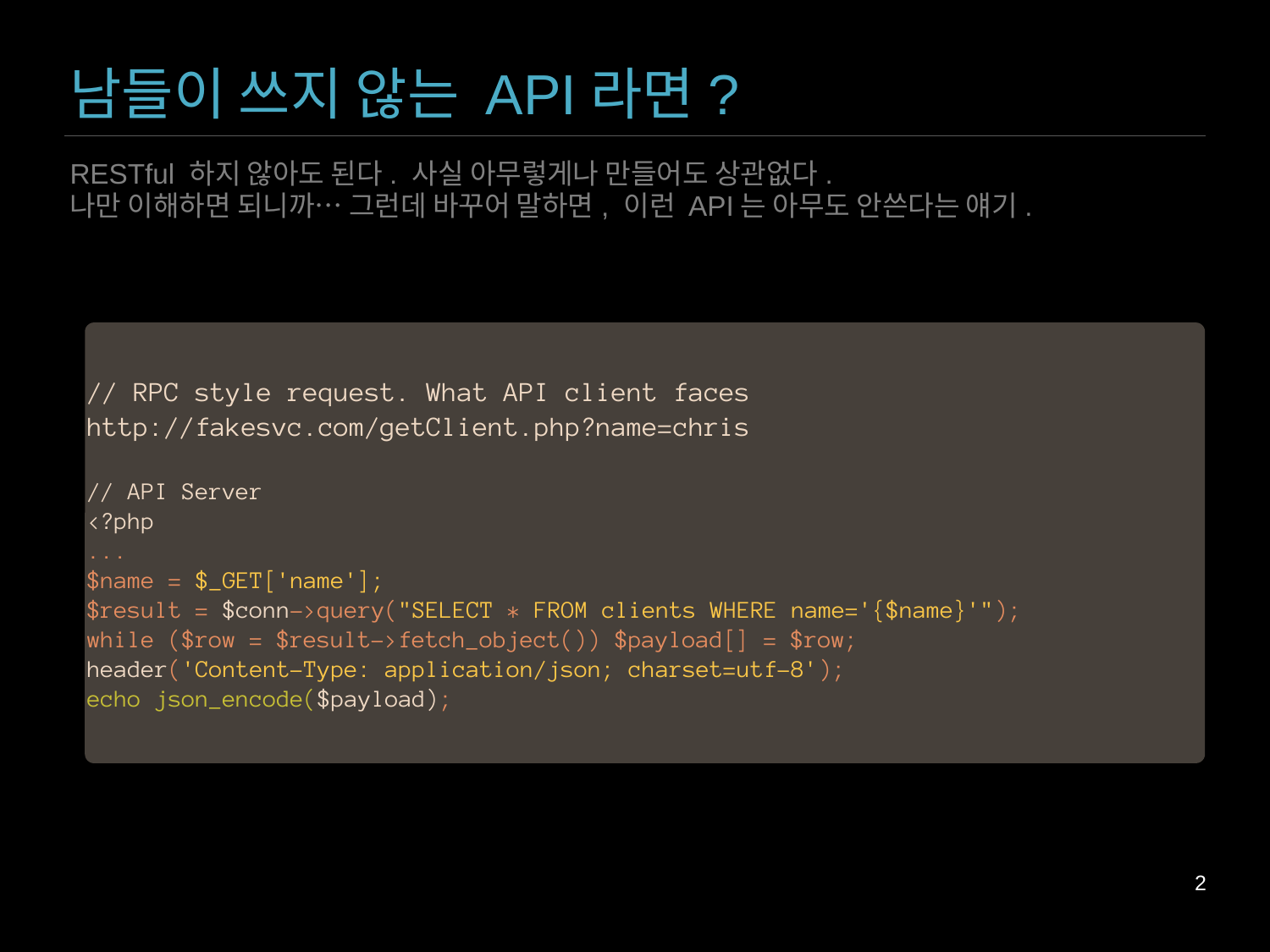

# 남들이 쓰지 않는 API라면?
RESTful 하지 않아도 된다. 사실 아무렇게나 만들어도 상관없다.
나만 이해하면 되니까… 그런데 바꾸어 말하면, 이런 API는 아무도 안쓴다는 얘기.
// RPC style request. What API client faces
http://fakesvc.com/getClient.php?name=chris
// API Server
<?php
...
$name = $_GET['name'];
$result = $conn->query("SELECT * FROM clients WHERE name='{$name}'");
while ($row = $result->fetch_object()) $payload[] = $row;
header('Content-Type: application/json; charset=utf-8');
echo json_encode($payload);
2